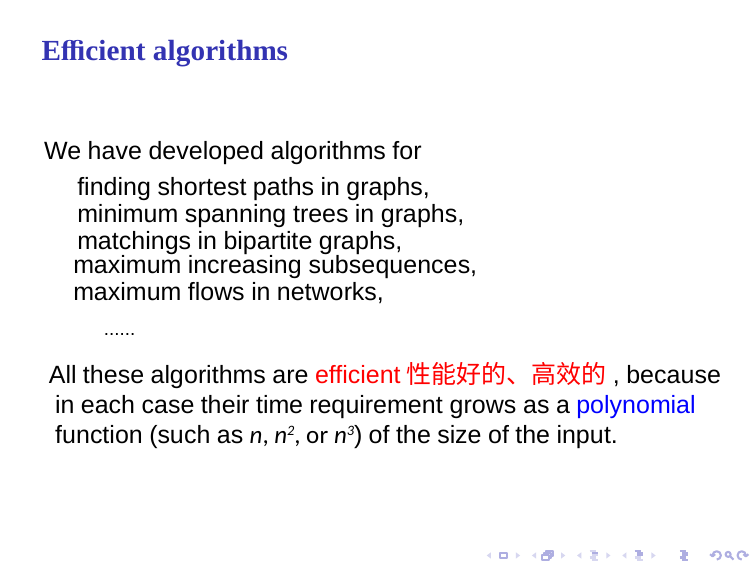

Eﬃcient algorithms
We have developed algorithms for
finding shortest paths in graphs,
minimum spanning trees in graphs,
matchings in bipartite graphs,
maximum increasing subsequences,
maximum flows in networks,
......
All these algorithms are efficient性能好的、高效的, because
 in each case their time requirement grows as a polynomial
 function (such as n, n2, or n3) of the size of the input.